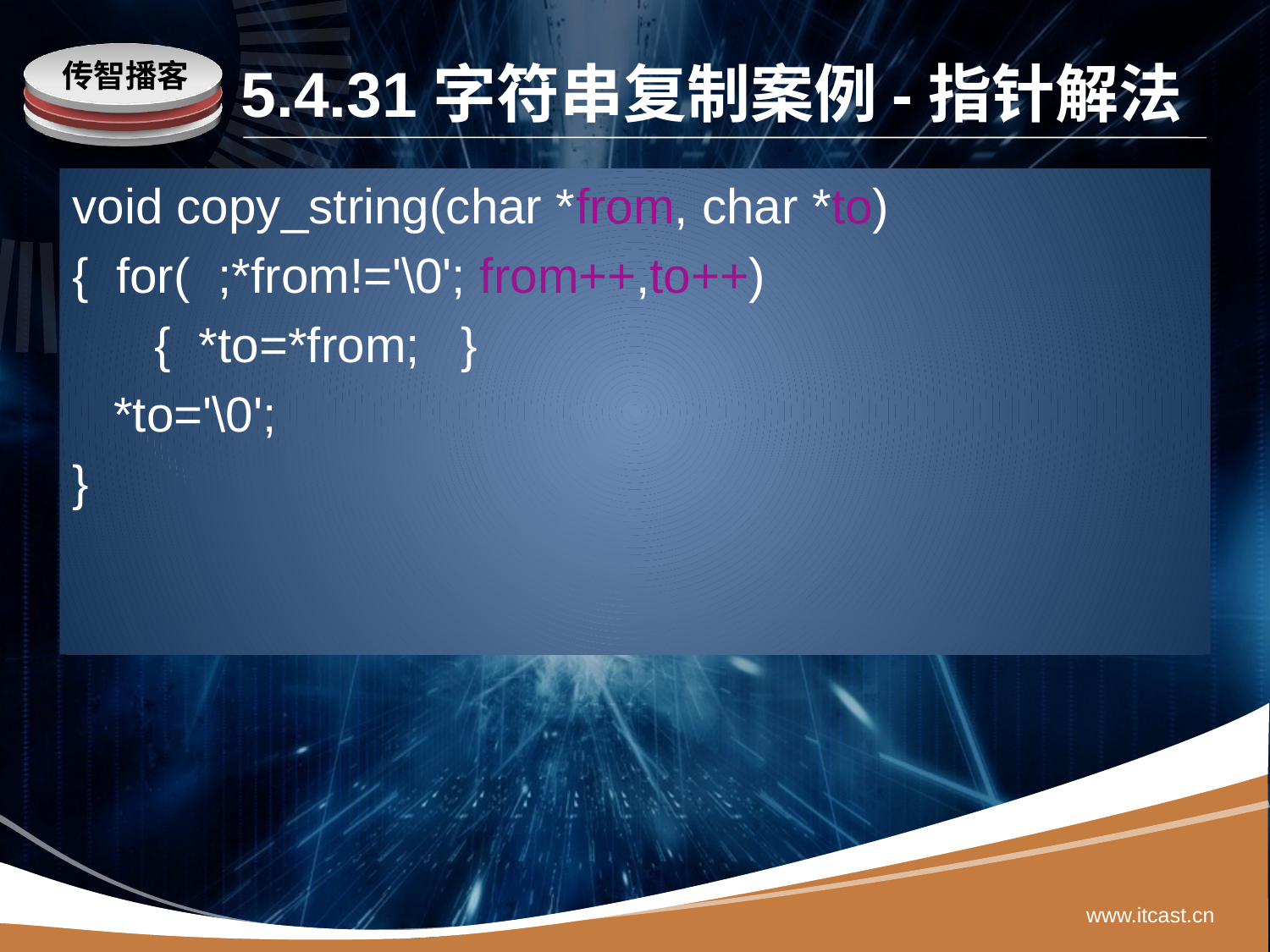

# 5.4.31字符串复制案例-指针解法
void copy_string(char *from, char *to)
{  for(  ;*from!='\0'; from++,to++)
      {  *to=*from;   }
   *to='\0';
}
www.itcast.cn